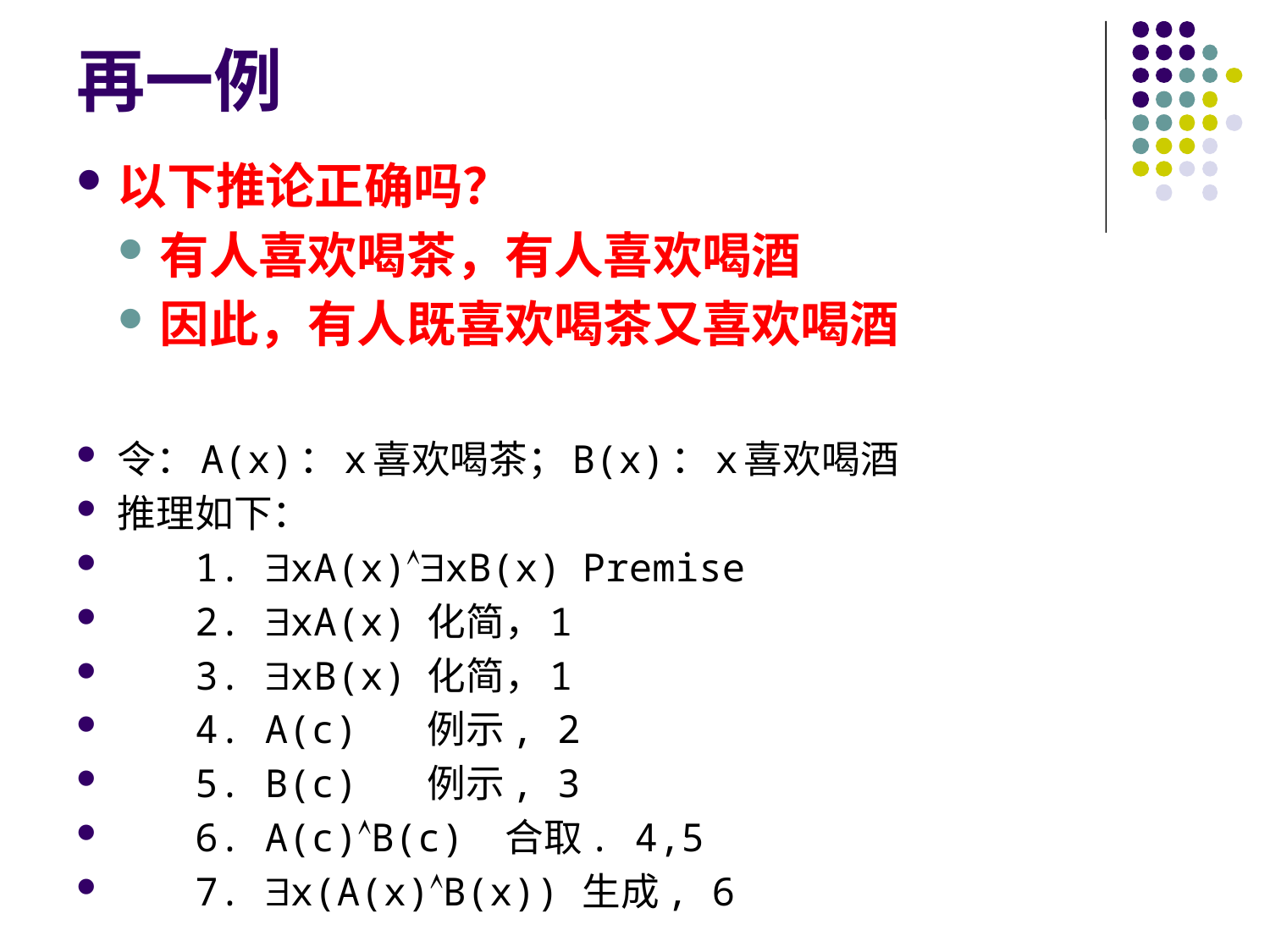

# 再一例
以下推论正确吗？
有人喜欢喝茶，有人喜欢喝酒
因此，有人既喜欢喝茶又喜欢喝酒

令：A(x)：x喜欢喝茶；B(x)：x喜欢喝酒
推理如下：
	1. ∃xA(x)∧∃xB(x)		Premise
	2. ∃xA(x)			化简，1
	3. ∃xB(x)			化简，1
	4. A(c)			例示, 2
	5. B(c)			例示, 3
	6. A(c)∧B(c)		合取. 4,5
	7. ∃x(A(x)∧B(x))		生成, 6